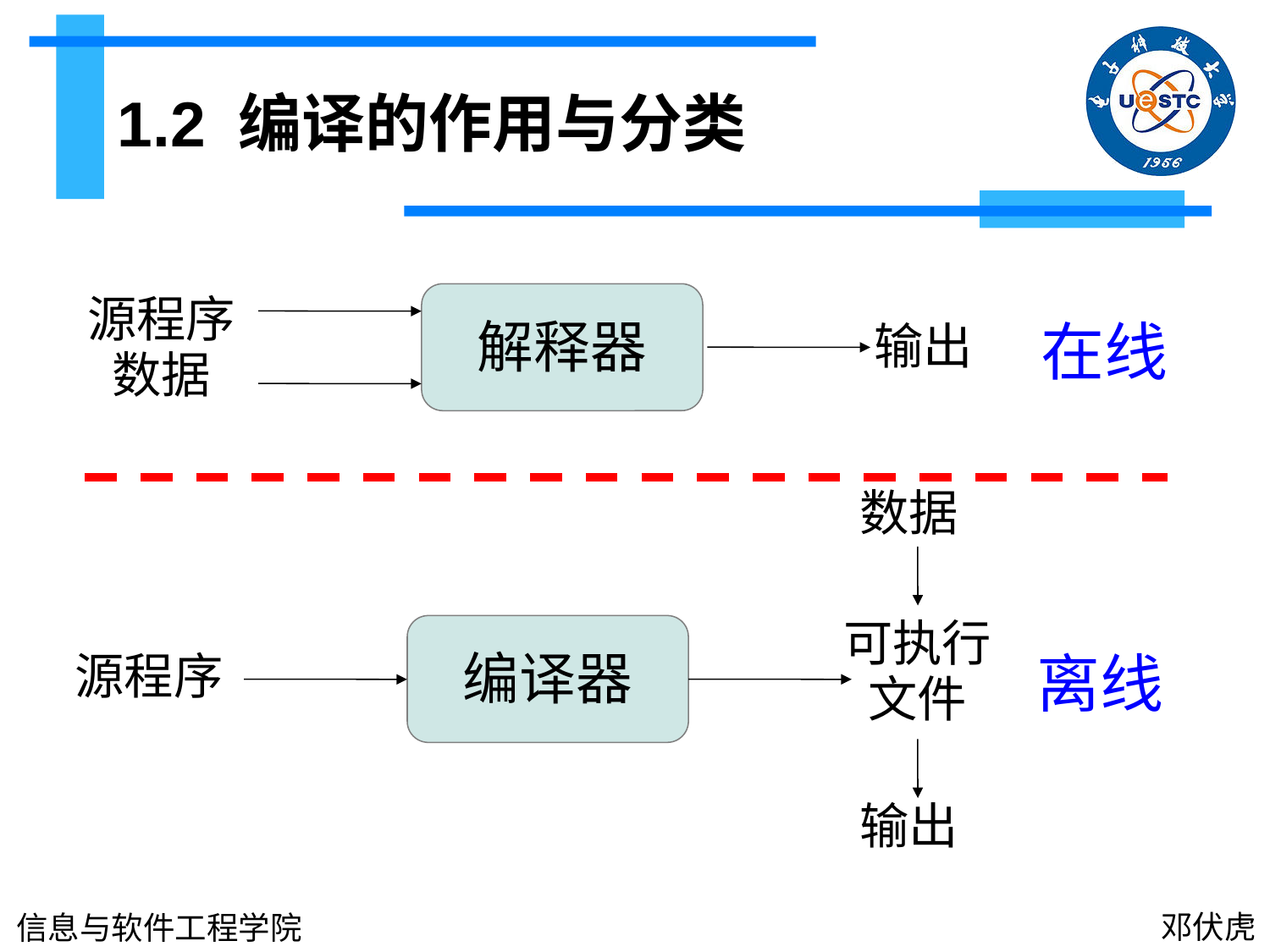

# 1.2 编译的作用与分类
源程序
数据
解释器

输出

在线
数据

可执行
文件
编译器
离线
源程序

输出
邓伏虎
9
信息与软件工程学院